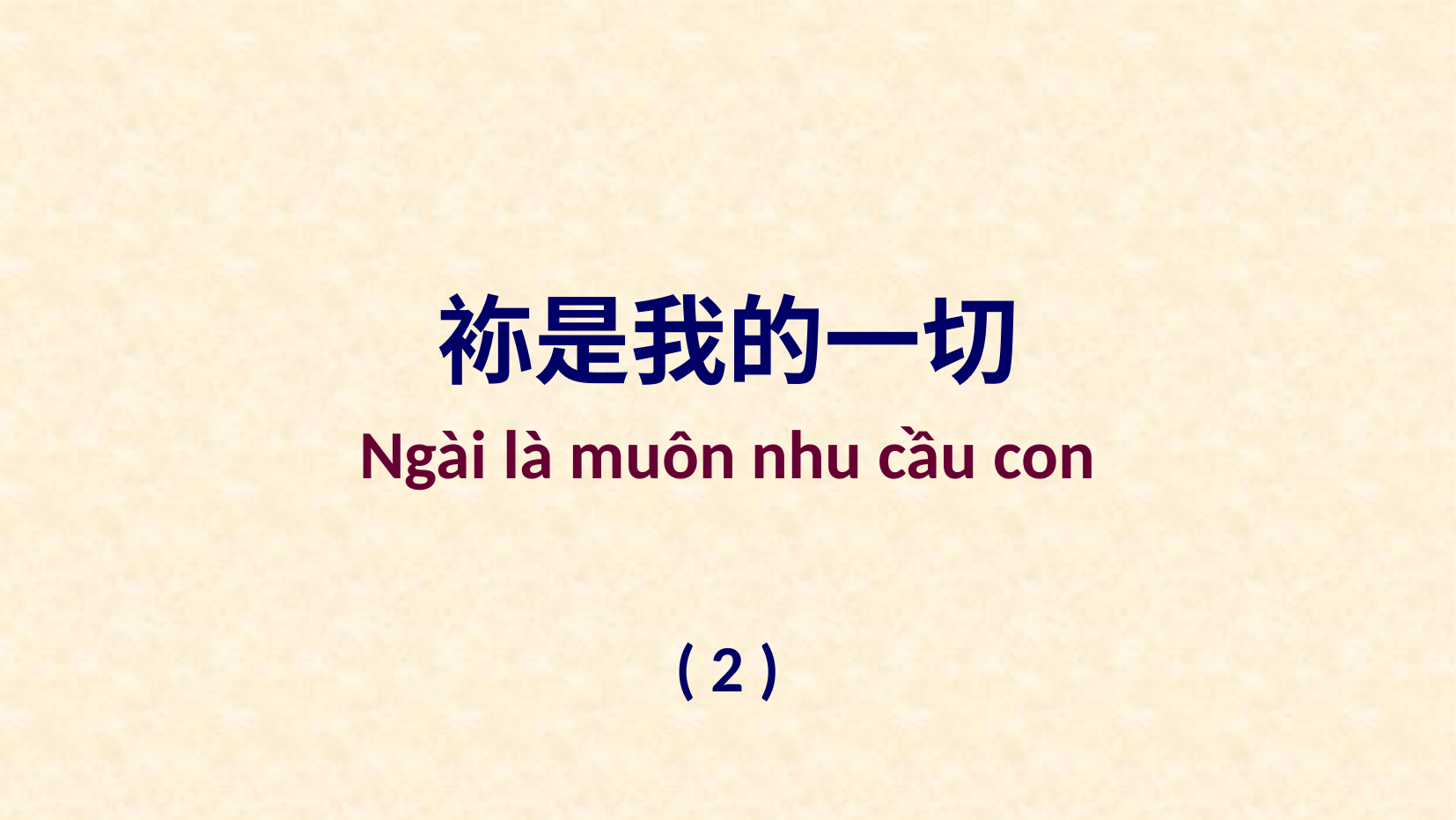

袮是我的一切
Ngài là muôn nhu cầu con
( 2 )